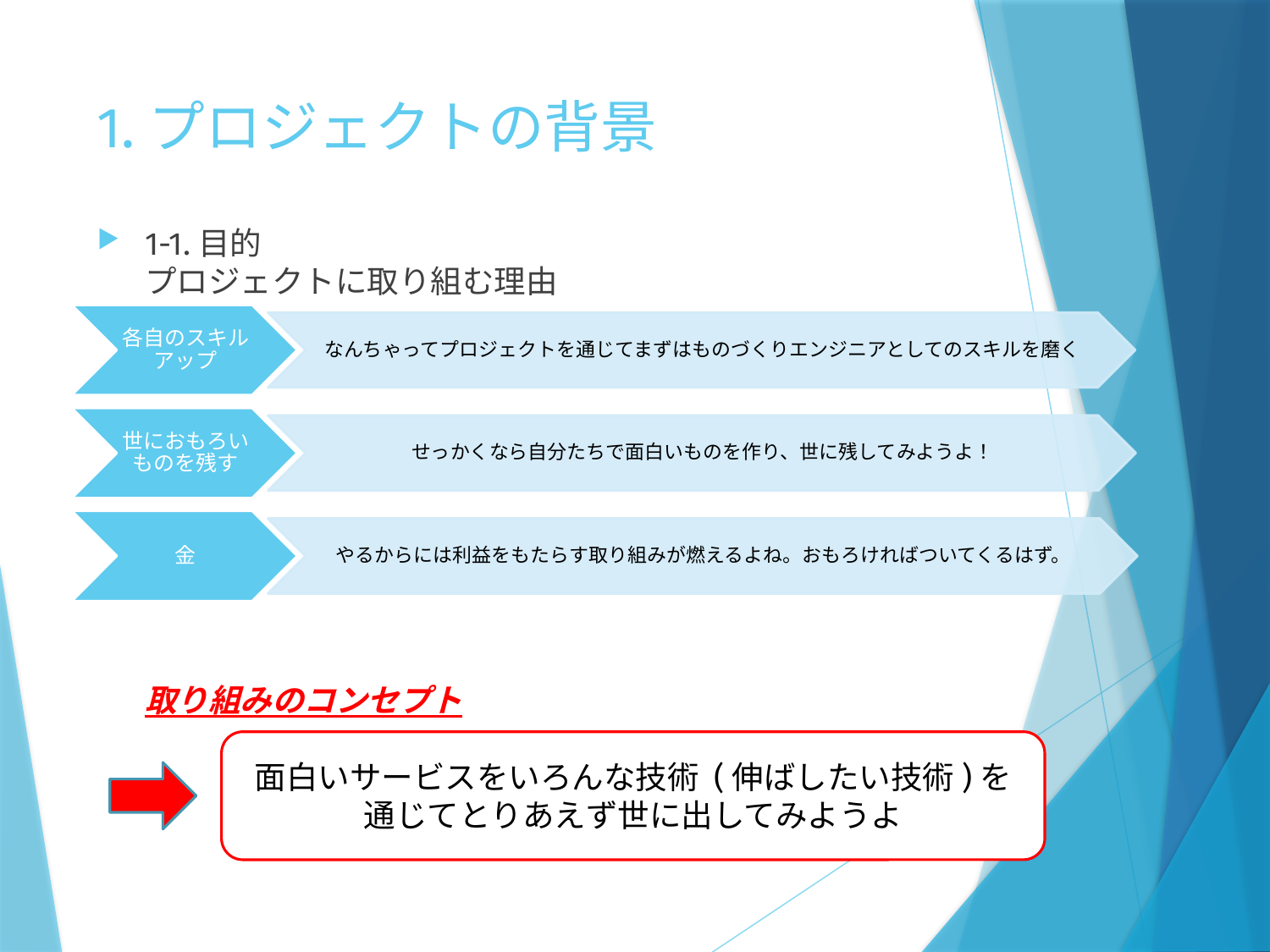

# 1.プロジェクトの背景
1-1.目的
プロジェクトに取り組む理由
取り組みのコンセプト
各自のスキルアップ
なんちゃってプロジェクトを通じてまずはものづくりエンジニアとしてのスキルを磨く
世におもろいものを残す
せっかくなら自分たちで面白いものを作り、世に残してみようよ！
金
やるからには利益をもたらす取り組みが燃えるよね。おもろければついてくるはず。
面白いサービスをいろんな技術 (伸ばしたい技術)を
通じてとりあえず世に出してみようよ